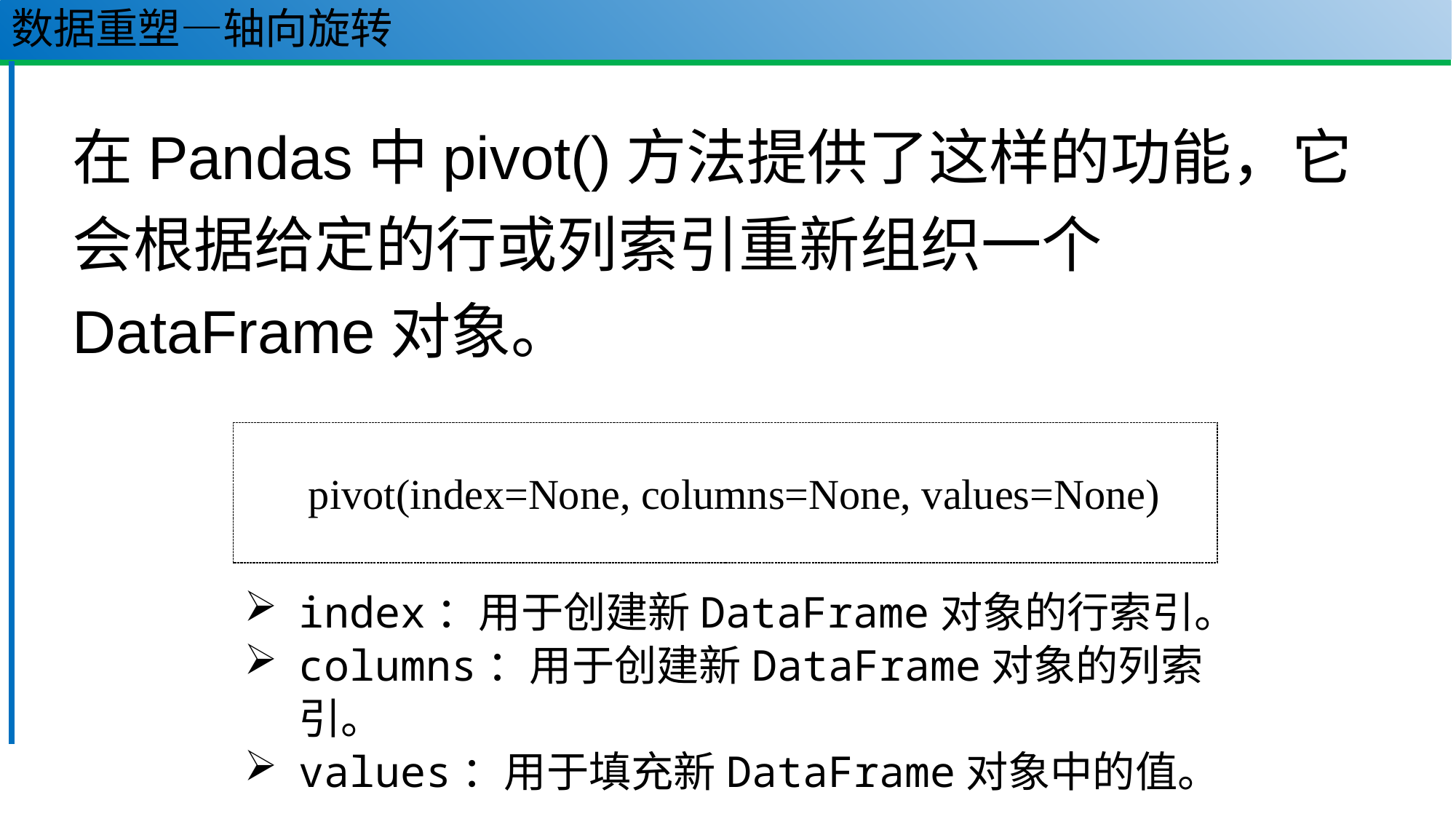

# 数据重塑—轴向旋转
在Pandas中pivot()方法提供了这样的功能，它会根据给定的行或列索引重新组织一个DataFrame对象。

pivot(index=None, columns=None, values=None)
index：用于创建新DataFrame对象的行索引。
columns：用于创建新DataFrame对象的列索引。
values：用于填充新DataFrame对象中的值。